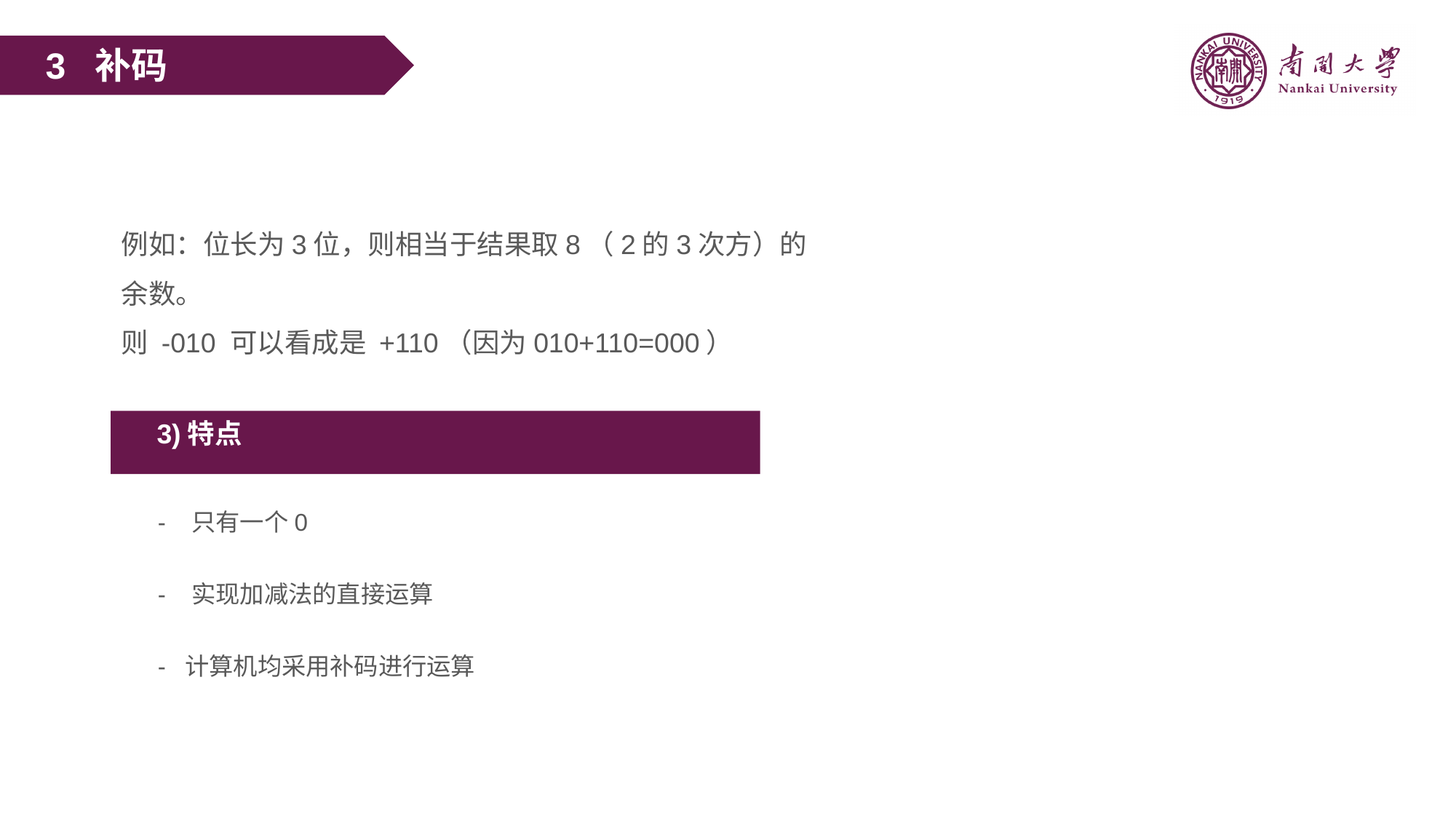

3  补码
例如：位长为3位，则相当于结果取8（2的3次方）的余数。
则 -010 可以看成是 +110（因为010+110=000）

3)特点
-   只有一个0
-   实现加减法的直接运算
-  计算机均采用补码进行运算